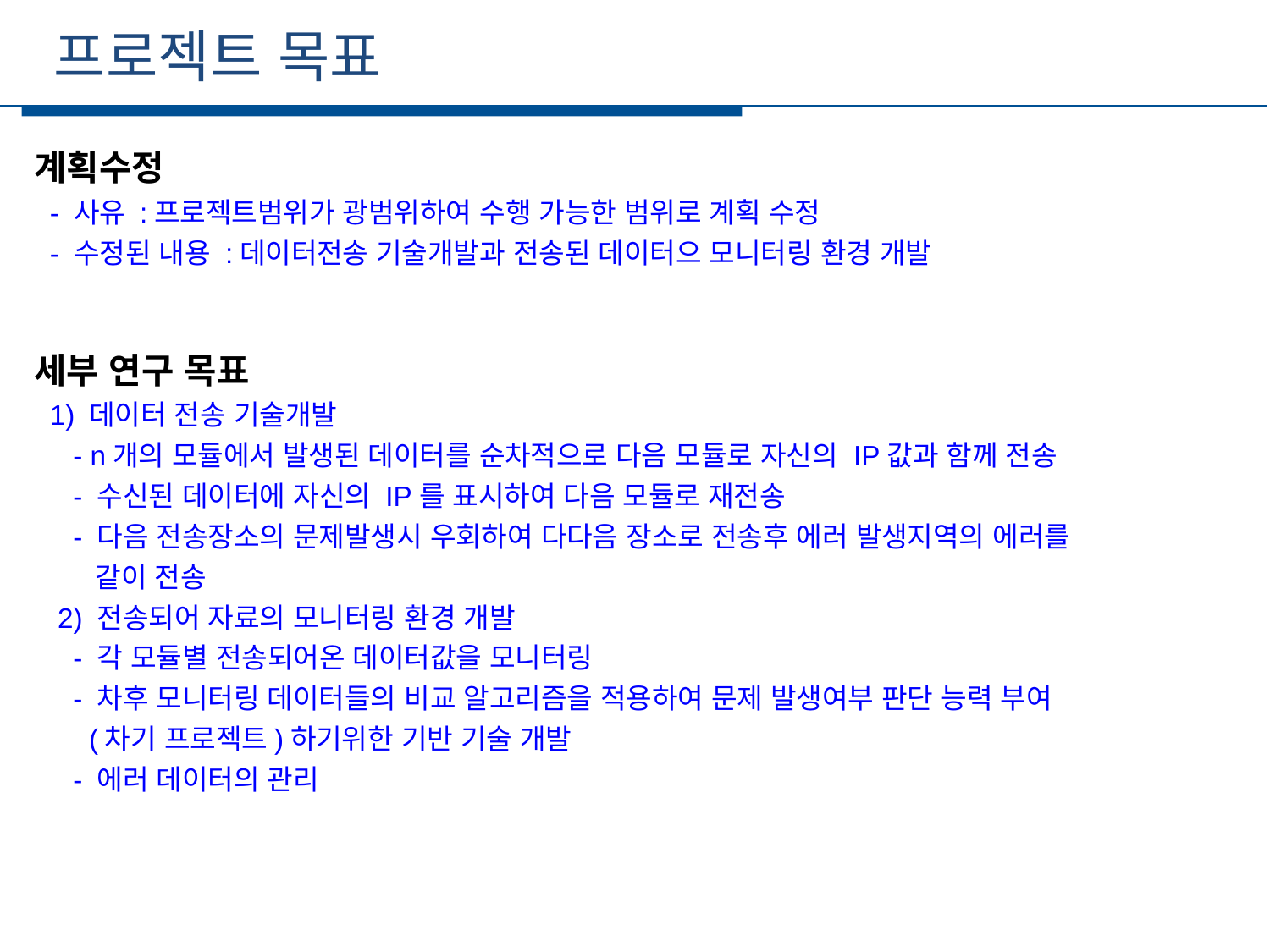

프로젝트 목표

계획수정
  - 사유 :프로젝트범위가 광범위하여 수행 가능한 범위로 계획 수정
  - 수정된 내용 :데이터전송 기술개발과 전송된 데이터으 모니터링 환경 개발

세부 연구 목표
  1) 데이터 전송 기술개발
     - n개의 모듈에서 발생된 데이터를 순차적으로 다음 모듈로 자신의 IP값과 함께 전송
     - 수신된 데이터에 자신의 IP를 표시하여 다음 모듈로 재전송
     - 다음 전송장소의 문제발생시 우회하여 다다음 장소로 전송후 에러 발생지역의 에러를
       같이 전송
   2) 전송되어 자료의 모니터링 환경 개발
     - 각 모듈별 전송되어온 데이터값을 모니터링
     - 차후 모니터링 데이터들의 비교 알고리즘을 적용하여 문제 발생여부 판단 능력 부여
       (차기 프로젝트)하기위한 기반 기술 개발
     - 에러 데이터의 관리